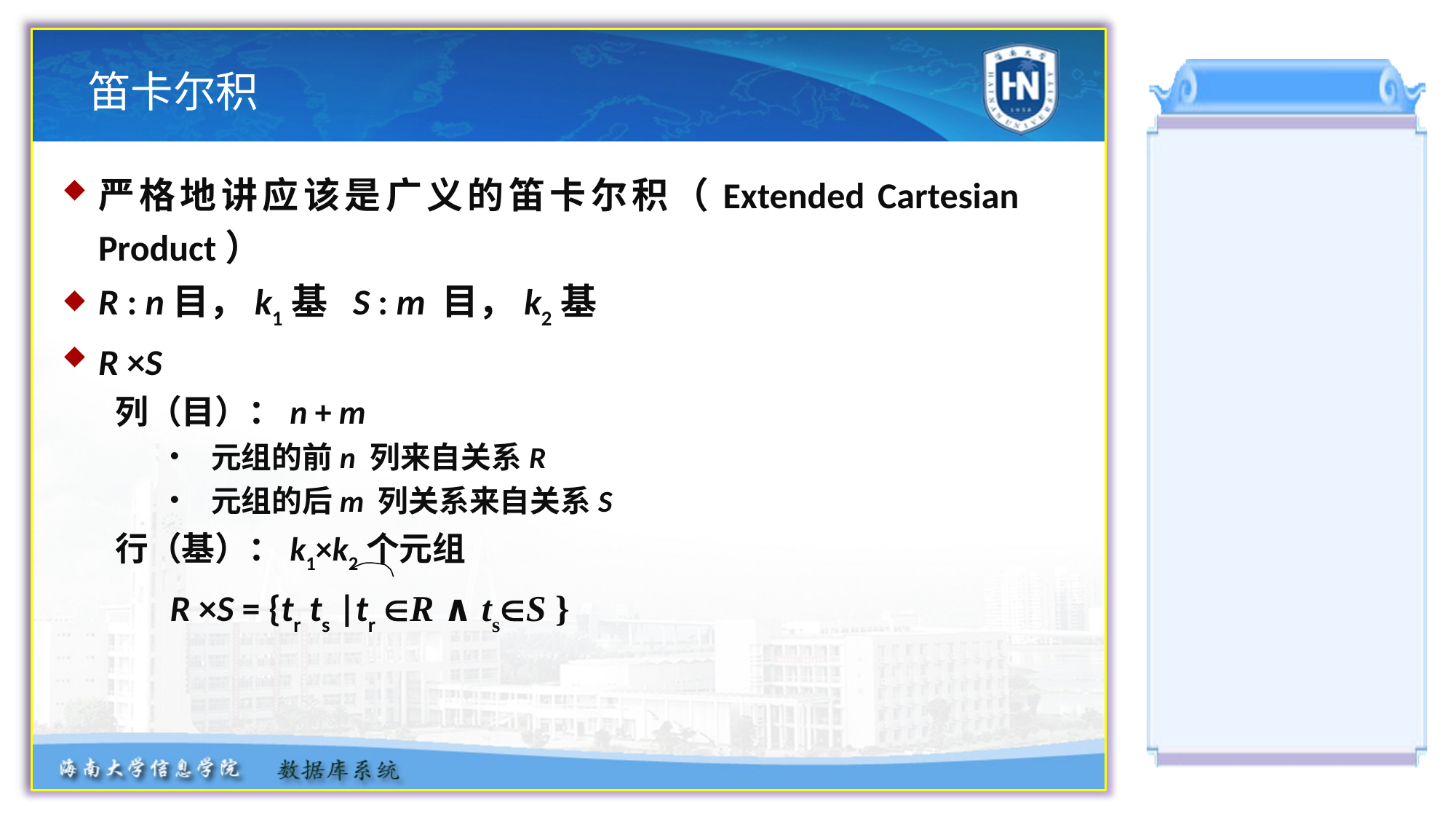

# 笛卡尔积
严格地讲应该是广义的笛卡尔积（Extended Cartesian Product）
R : n目，k1基  S : m 目，k2基
R ×S
列（目）：n + m
元组的前n 列来自关系R
元组的后m 列关系来自关系S
行（基）：k1×k2个元组
R ×S = {tr ts |tr ∈R ∧ ts∈S }